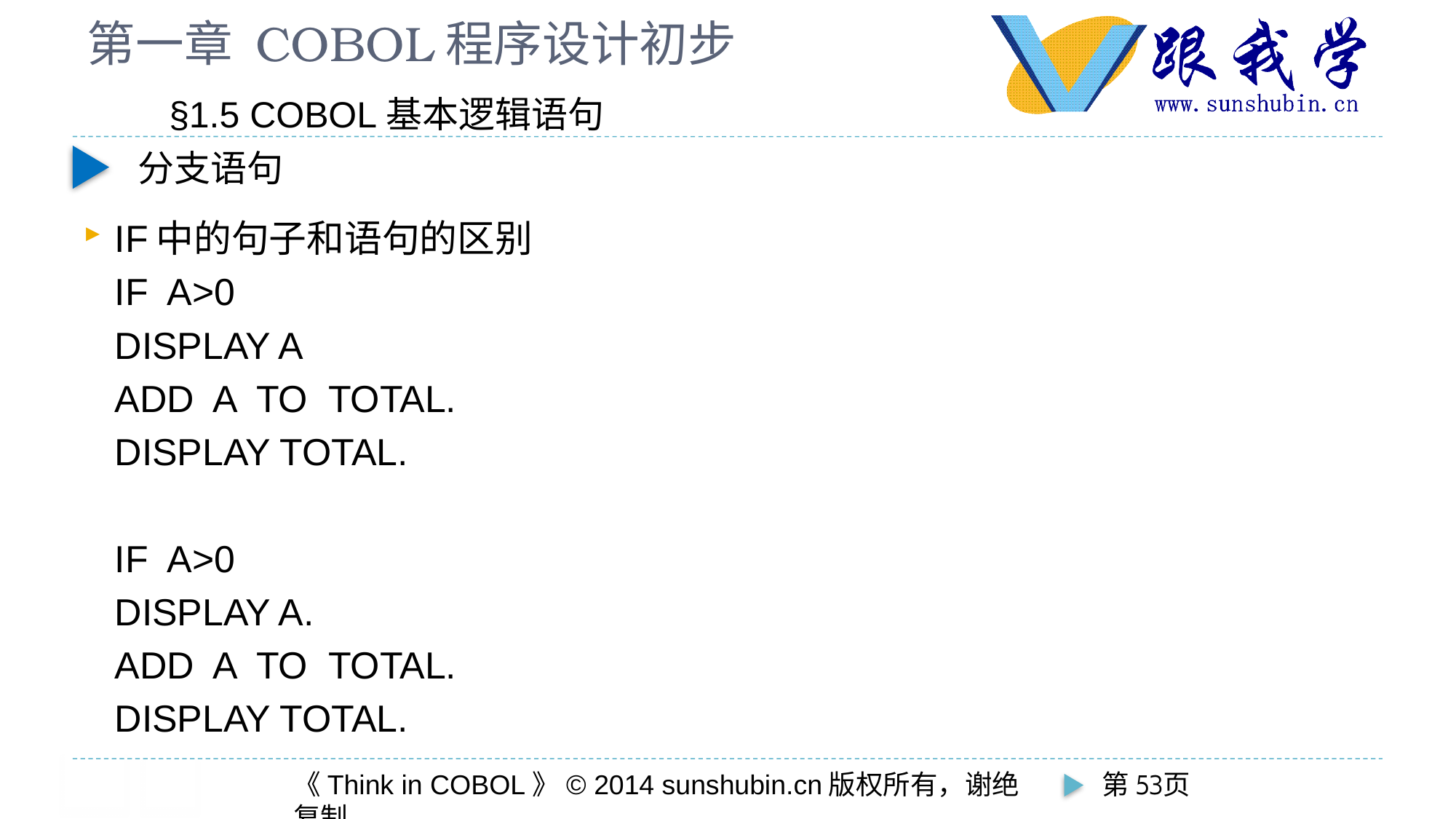

# 第一章 COBOL程序设计初步
§1.5 COBOL基本逻辑语句

分支语句
IF中的句子和语句的区别
	IF  A>0
		DISPLAY A
		ADD  A  TO  TOTAL.
	DISPLAY TOTAL.

	IF  A>0
		DISPLAY A.
		ADD  A  TO  TOTAL.
	DISPLAY TOTAL.